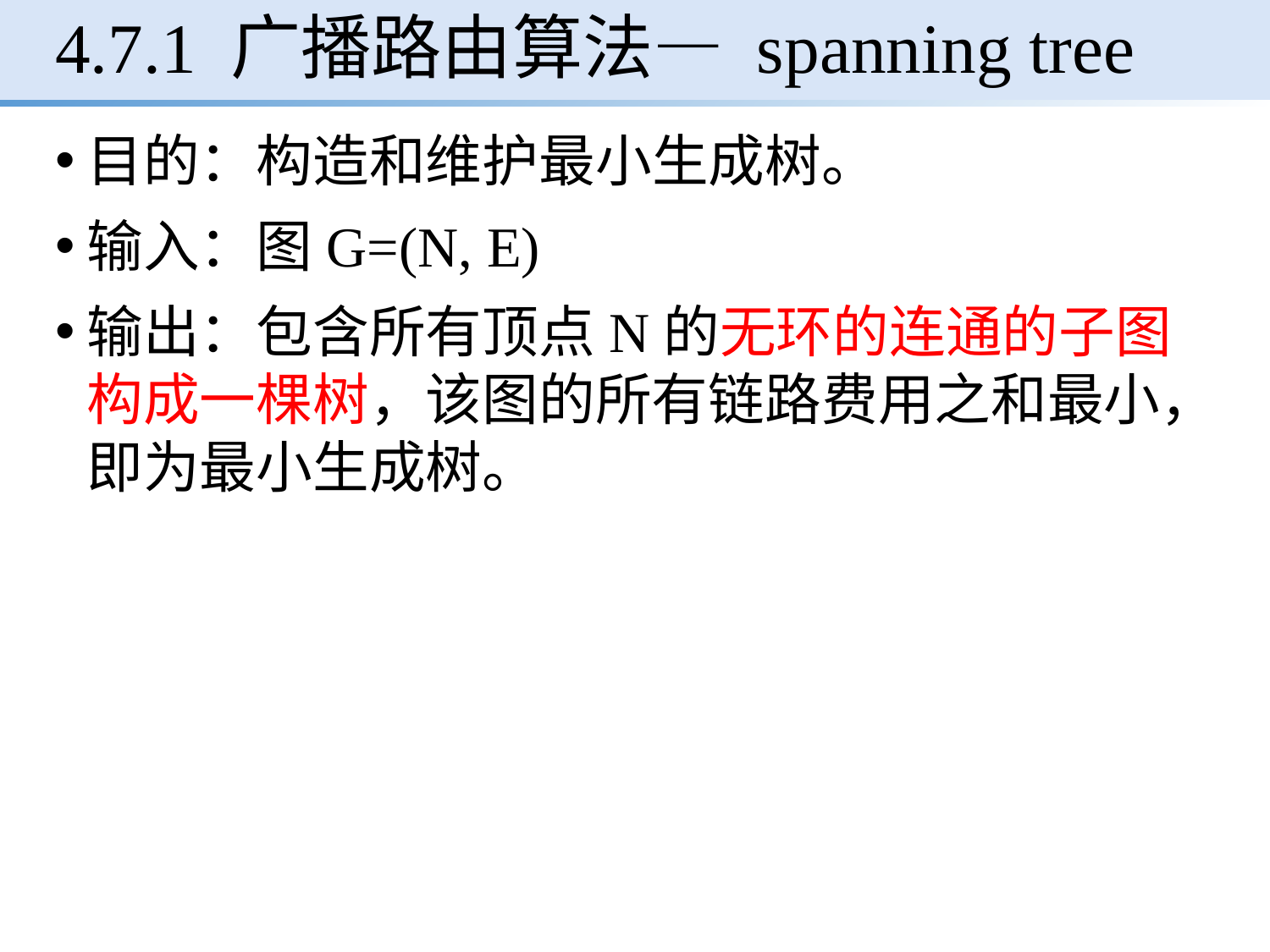

# 4.7.1 广播路由算法— spanning tree
目的：构造和维护最小生成树。
输入：图G=(N, E)
输出：包含所有顶点N的无环的连通的子图构成一棵树，该图的所有链路费用之和最小，即为最小生成树。